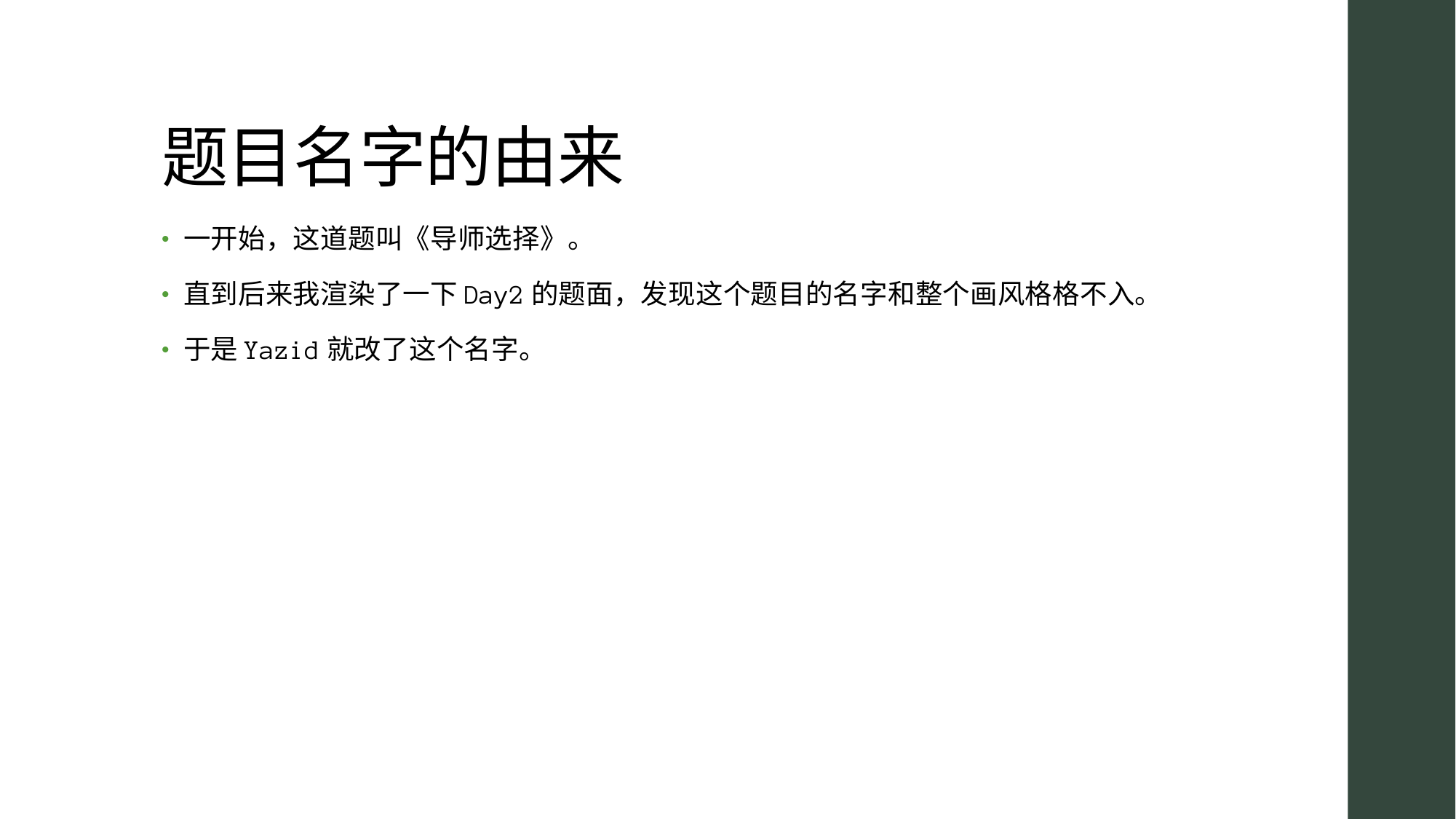

# 题目名字的由来
一开始，这道题叫《导师选择》。
直到后来我渲染了一下Day2的题面，发现这个题目的名字和整个画风格格不入。
于是Yazid就改了这个名字。